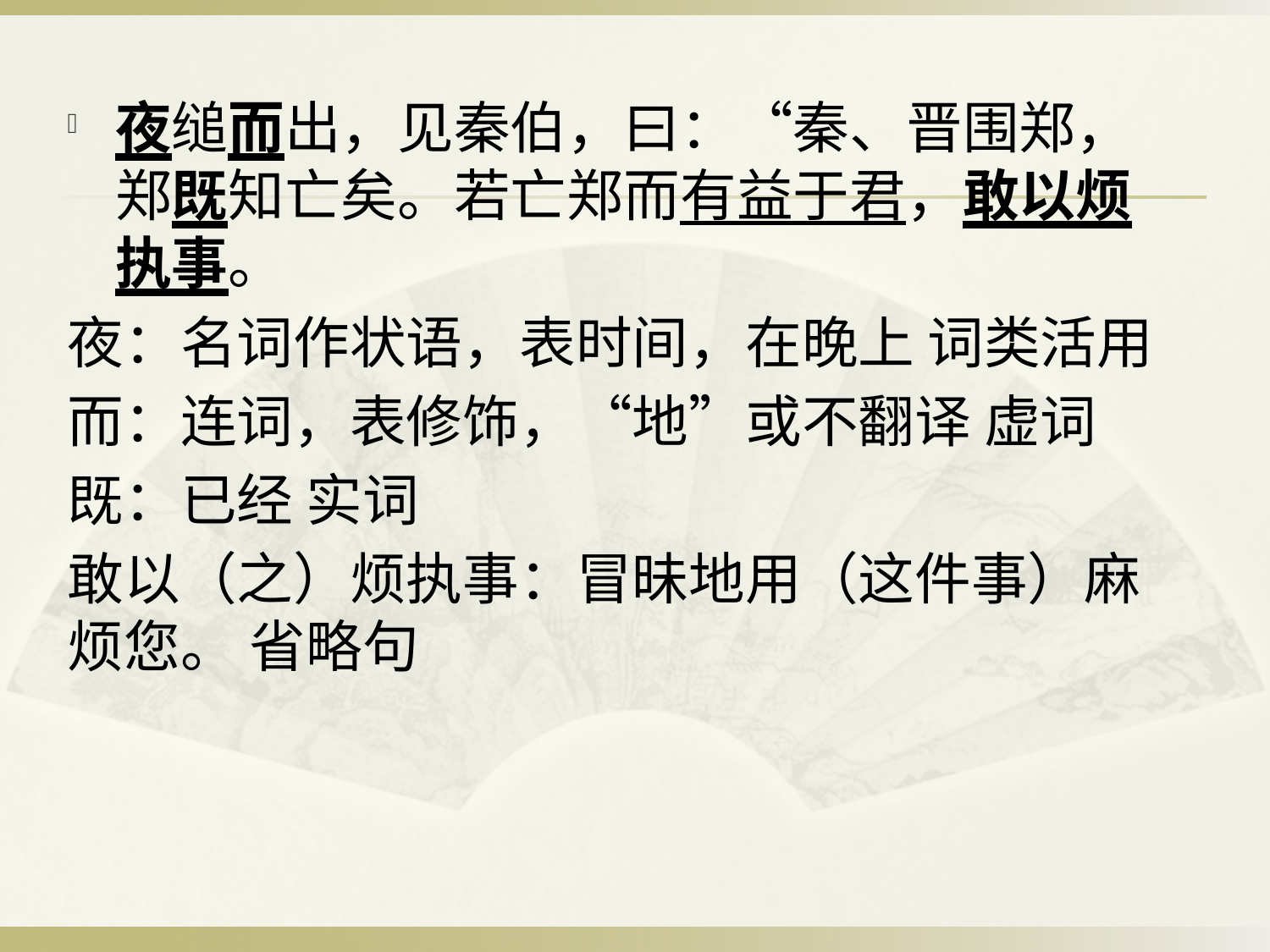

夜缒而出，见秦伯，曰：“秦、晋围郑，郑既知亡矣。若亡郑而有益于君，敢以烦执事。
夜：名词作状语，表时间，在晚上 词类活用
而：连词，表修饰，“地”或不翻译 虚词
既：已经 实词
敢以（之）烦执事：冒昧地用（这件事）麻烦您。 省略句